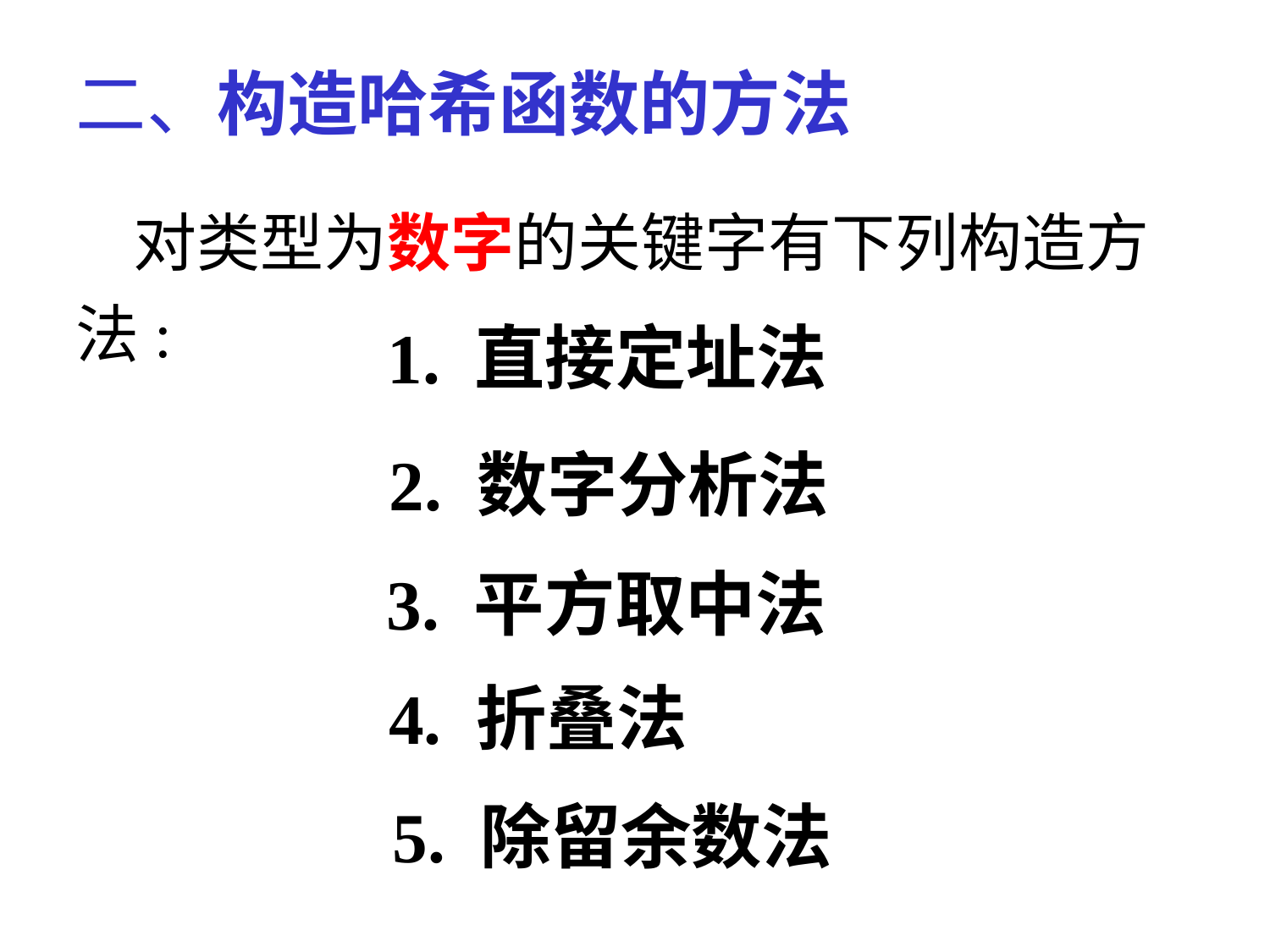

二、构造哈希函数的方法
   对类型为数字的关键字有下列构造方法:
1. 直接定址法
2. 数字分析法
3. 平方取中法
4. 折叠法
5. 除留余数法